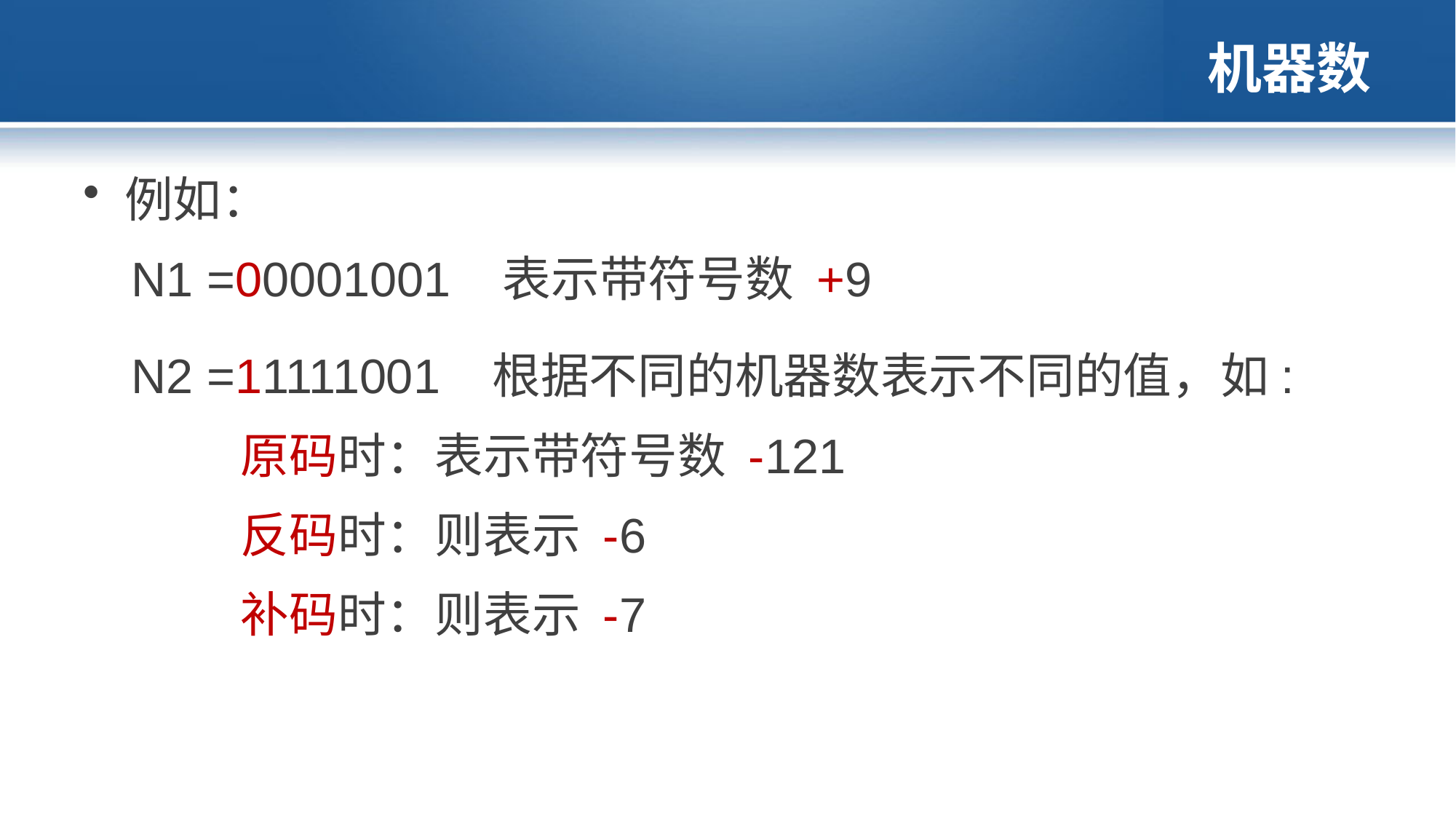

# 机器数
例如：
N1 =00001001   表示带符号数 +9
N2 =11111001   根据不同的机器数表示不同的值，如:
	原码时：表示带符号数 -121
	反码时：则表示 -6
	补码时：则表示 -7